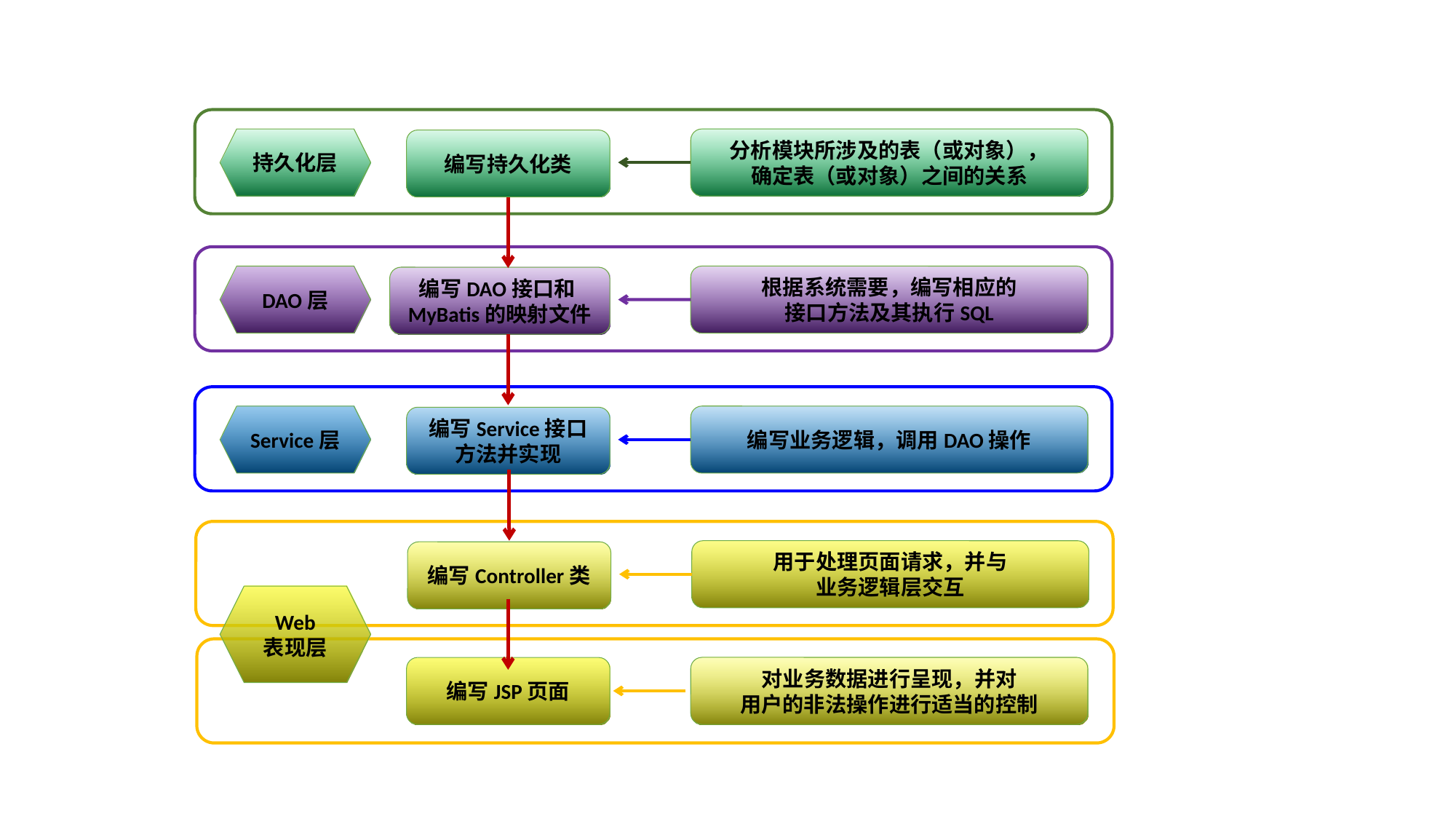

持久化层
分析模块所涉及的表（或对象），
确定表（或对象）之间的关系
编写持久化类

DAO层
根据系统需要，编写相应的
接口方法及其执行SQL
编写DAO接口和MyBatis的映射文件

Service层
编写业务逻辑，调用DAO操作
编写Service接口
方法并实现

用于处理页面请求，并与
业务逻辑层交互
编写Controller类
Web
表现层

对业务数据进行呈现，并对
用户的非法操作进行适当的控制
编写JSP页面